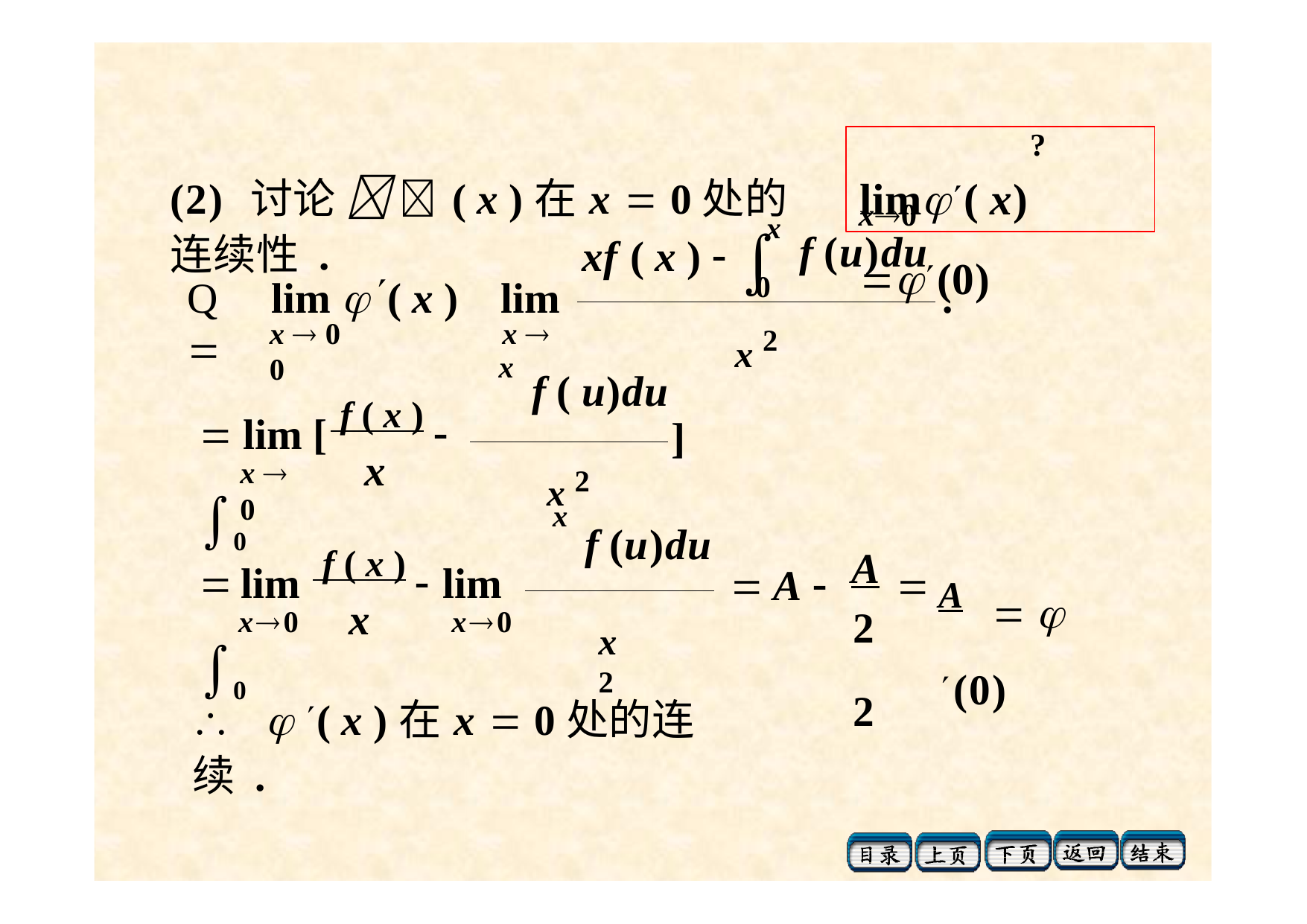

?

# limϕ′( x) =ϕ′(0)
(2)	讨论 ϕ ′( x )在x = 0处的连续性 .
x→0
x
∫
xf ( x ) −
f (u)du
.
0
′
Q	lim ϕ	( x ) =
lim
x 2

x → 0	x → 0
x
f ( u)du
]
=	lim [ f ( x ) − ∫0
x 2
x

x → 0
x
f (u)du
=	lim  f ( x ) − lim ∫0
A
A	= ϕ ′(0)
=	A −	=
2	2
x 2
x

x→0
x→0
∴	ϕ ′( x )在x = 0处的连续 .